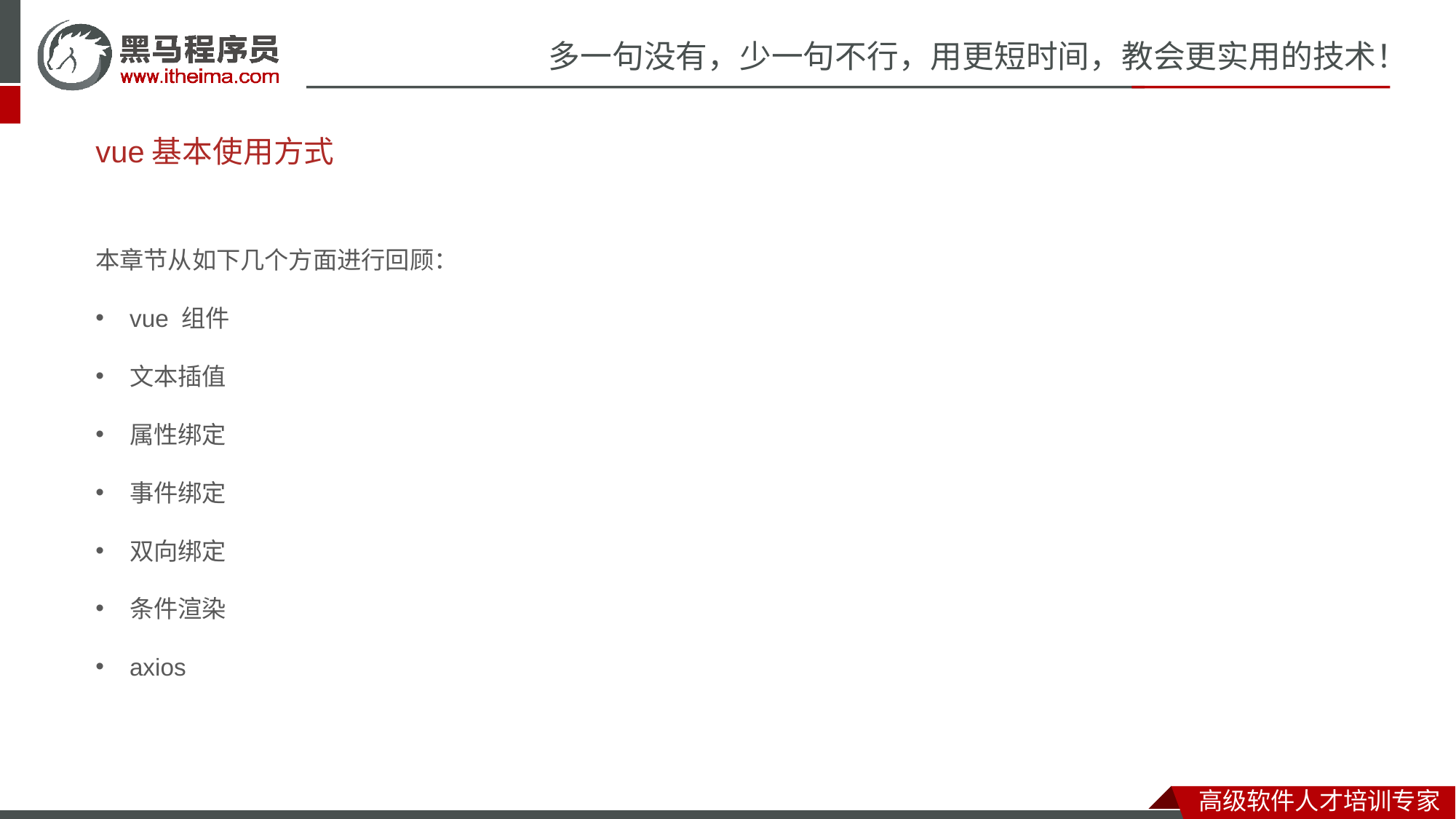

# vue基本使用方式
本章节从如下几个方面进行回顾：
vue 组件
文本插值
属性绑定
事件绑定
双向绑定
条件渲染
axios